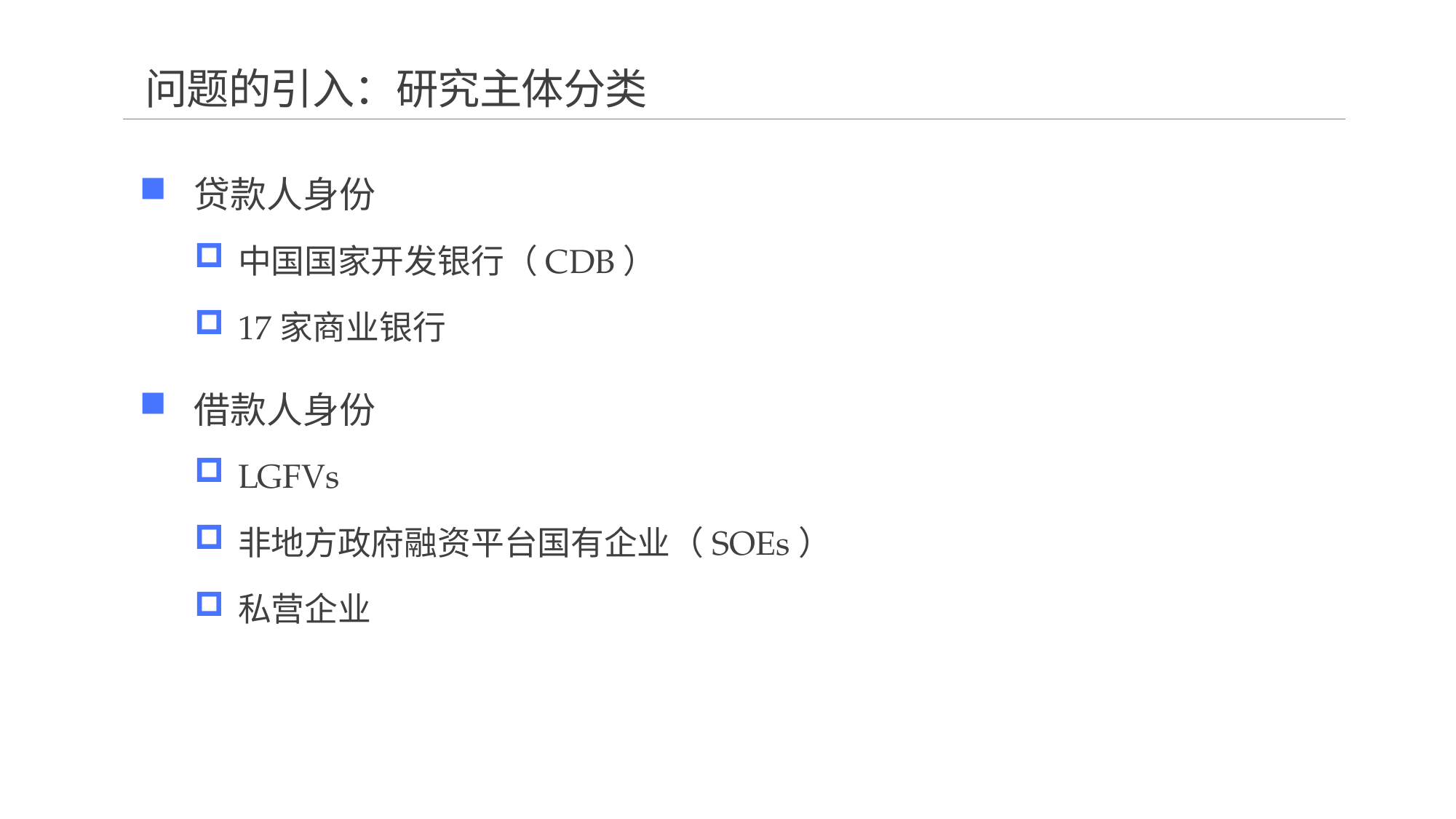

# 问题的引入：研究主体分类
贷款人身份
中国国家开发银行（CDB）
17家商业银行
借款人身份
LGFVs
非地方政府融资平台国有企业（SOEs）
私营企业